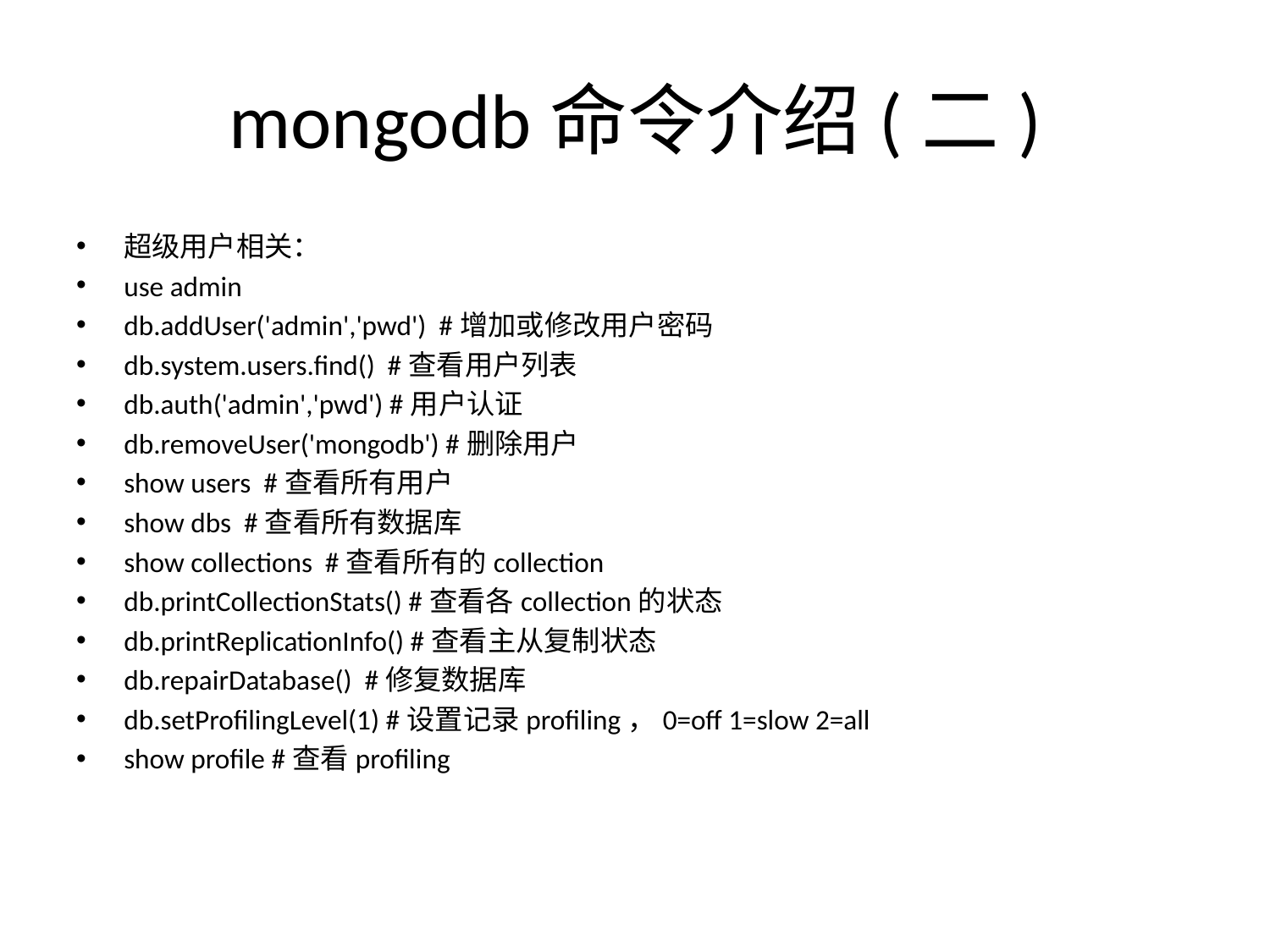

# mongodb命令介绍(二)
超级用户相关：
use admin
db.addUser('admin','pwd')  #增加或修改用户密码
db.system.users.find()  #查看用户列表
db.auth('admin','pwd') #用户认证
db.removeUser('mongodb') #删除用户
show users  #查看所有用户
show dbs  #查看所有数据库
show collections  #查看所有的collection
db.printCollectionStats() #查看各collection的状态
db.printReplicationInfo() #查看主从复制状态
db.repairDatabase()  #修复数据库
db.setProfilingLevel(1) #设置记录profiling，0=off 1=slow 2=all
show profile #查看profiling